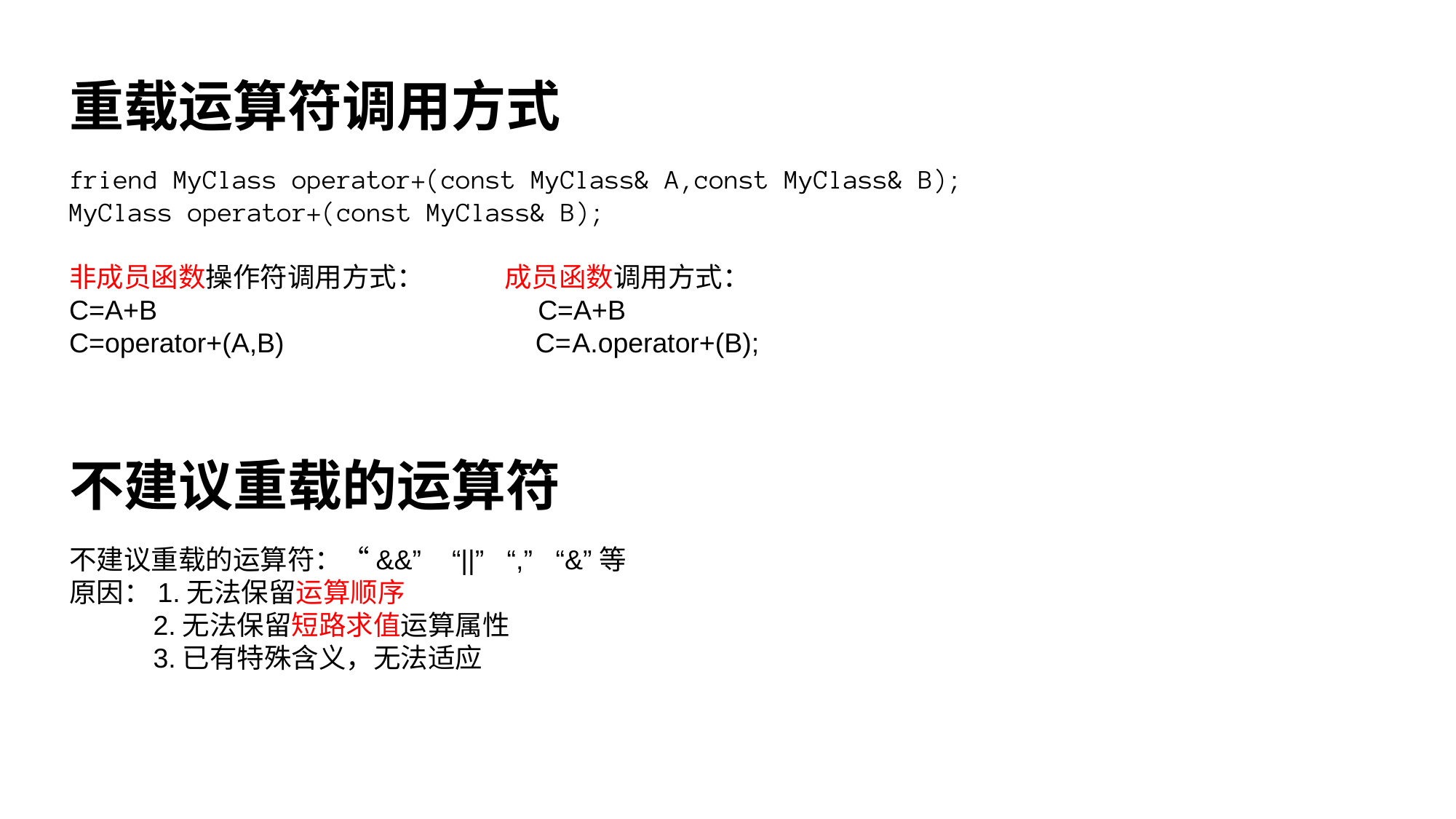

重载运算符调用方式
friend MyClass operator+(const MyClass& A,const MyClass& B);
MyClass operator+(const MyClass& B);

非成员函数操作符调用方式：             成员函数调用方式：
C=A+B                                                  C=A+B
C=operator+(A,B)                                 C=A.operator+(B);
不建议重载的运算符
不建议重载的运算符：“&&”    “||”   “,”   “&”等
原因：1.无法保留运算顺序
           2.无法保留短路求值运算属性
           3.已有特殊含义，无法适应